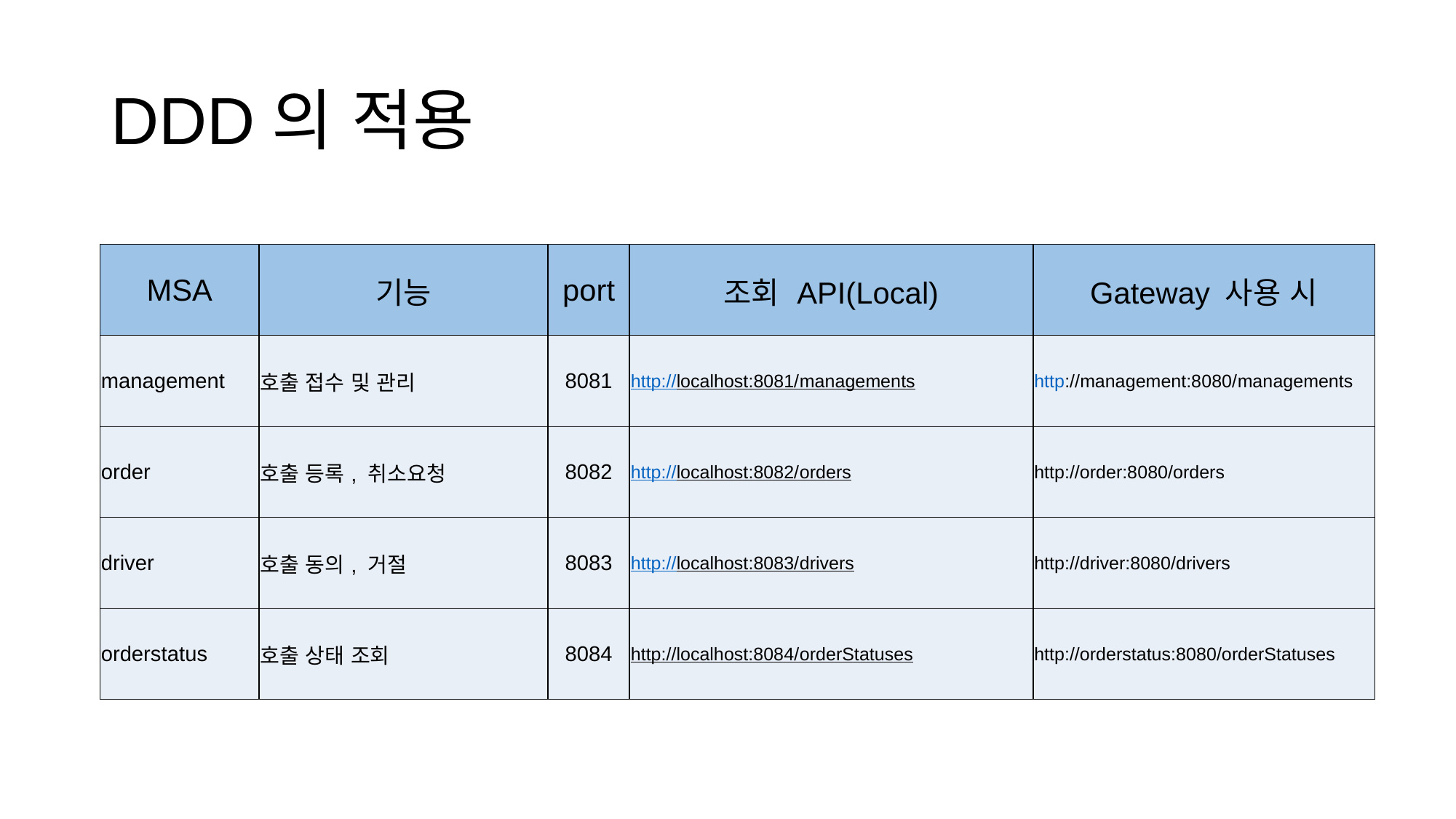

# DDD의 적용
| MSA | 기능 | port | 조회 API(Local) | Gateway 사용 시 |
| --- | --- | --- | --- | --- |
| management | 호출 접수 및 관리 | 8081 | http://localhost:8081/managements | http://management:8080/managements |
| order | 호출 등록, 취소요청 | 8082 | http://localhost:8082/orders | http://order:8080/orders |
| driver | 호출 동의, 거절 | 8083 | http://localhost:8083/drivers | http://driver:8080/drivers |
| orderstatus | 호출 상태 조회 | 8084 | http://localhost:8084/orderStatuses | http://orderstatus:8080/orderStatuses |